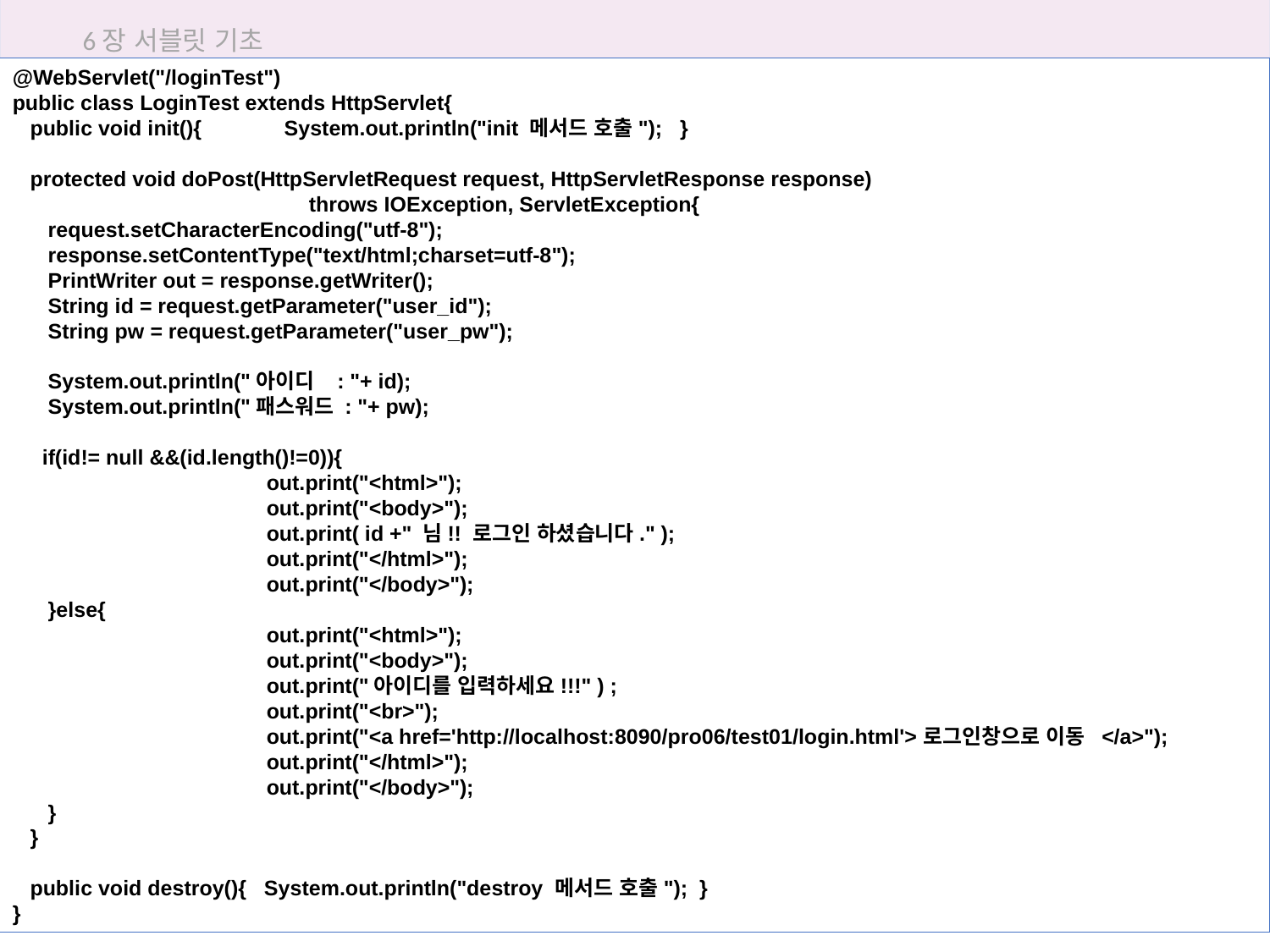

6장 서블릿 기초
@WebServlet("/loginTest")
public class LoginTest extends HttpServlet{
   public void init(){	   System.out.println("init 메서드 호출");   }

   protected void doPost(HttpServletRequest request, HttpServletResponse response)
                                                  throws IOException, ServletException{
      request.setCharacterEncoding("utf-8");
      response.setContentType("text/html;charset=utf-8");
      PrintWriter out = response.getWriter();
      String id = request.getParameter("user_id");
      String pw = request.getParameter("user_pw");

      System.out.println("아이디   : "+ id);
      System.out.println("패스워드 : "+ pw);

     if(id!= null &&(id.length()!=0)){
		out.print("<html>");
		out.print("<body>");
		out.print( id +" 님!! 로그인 하셨습니다." );
		out.print("</html>");
		out.print("</body>");
      }else{
		out.print("<html>");
		out.print("<body>");
		out.print("아이디를 입력하세요!!!" ) ;
		out.print("<br>");
		out.print("<a href='http://localhost:8090/pro06/test01/login.html'>로그인창으로 이동  </a>");
		out.print("</html>");
		out.print("</body>");
      }
   }

   public void destroy(){   System.out.println("destroy 메서드 호출");  }
}